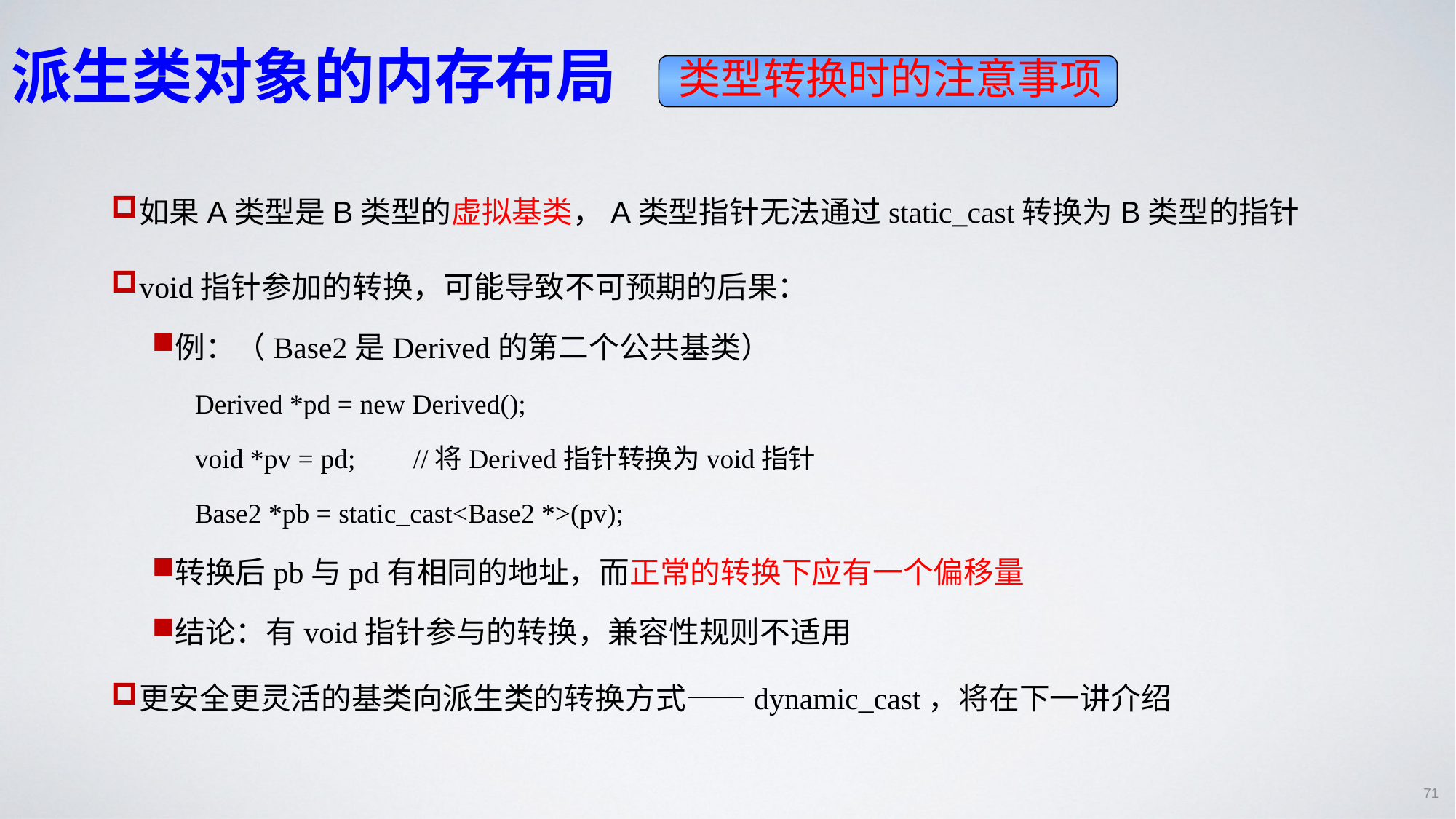

# 派生类对象的内存布局
类型转换时的注意事项

如果A类型是B类型的虚拟基类，A类型指针无法通过static_cast转换为B类型的指针
void指针参加的转换，可能导致不可预期的后果：
例：（Base2是Derived的第二个公共基类）
Derived *pd = new Derived();
void *pv = pd;	//将Derived指针转换为void指针
Base2 *pb = static_cast<Base2 *>(pv);
转换后pb与pd有相同的地址，而正常的转换下应有一个偏移量
结论：有void指针参与的转换，兼容性规则不适用
更安全更灵活的基类向派生类的转换方式——dynamic_cast，将在下一讲介绍
71